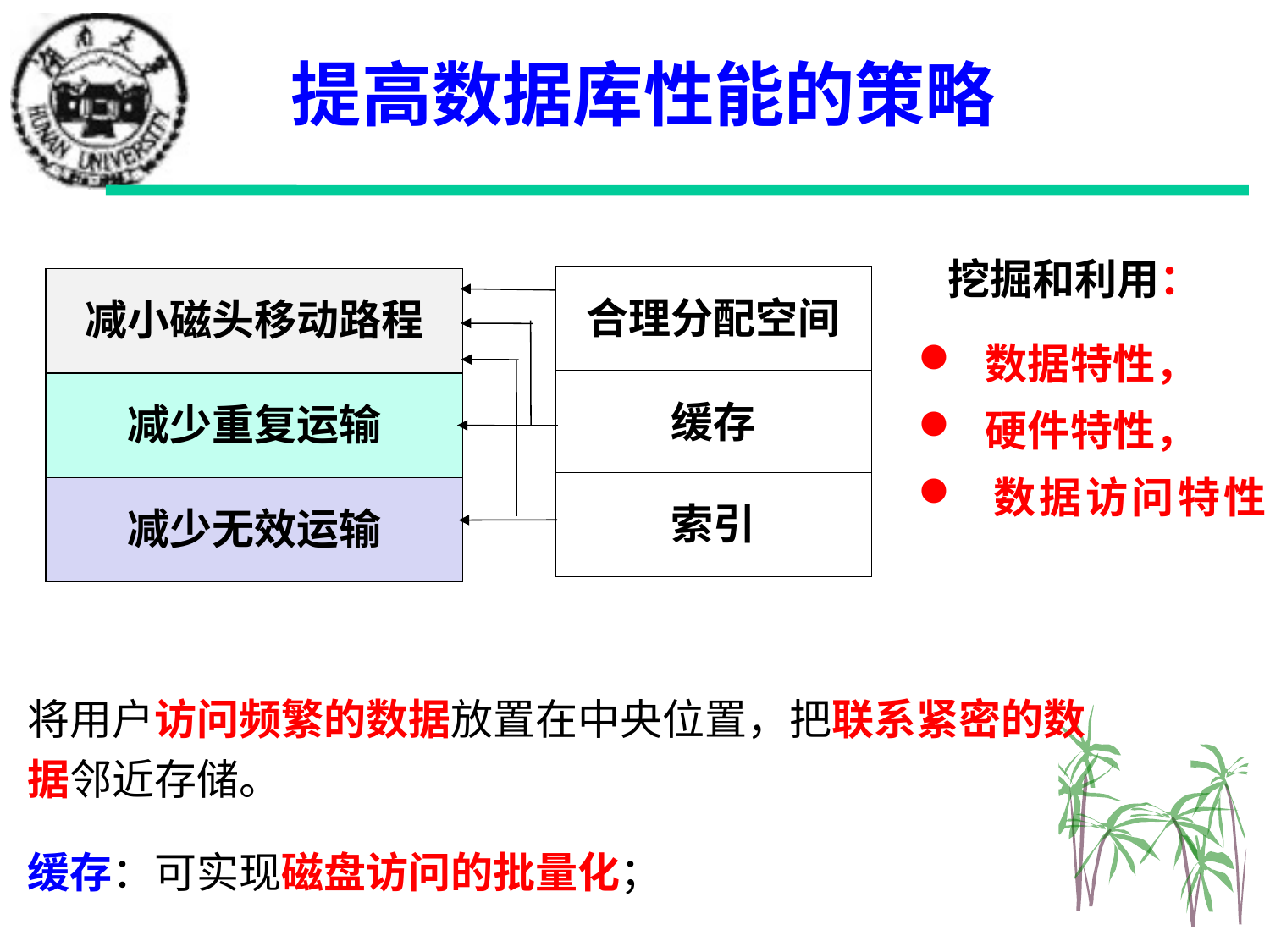

提高数据库性能的策略
挖掘和利用：
合理分配空间
减小磁头移动路程

缓存
减少重复运输

索引
减少无效运输
 数据特性，
 硬件特性，
 数据访问特性；
将用户访问频繁的数据放置在中央位置，把联系紧密的数据邻近存储。
缓存：可实现磁盘访问的批量化；